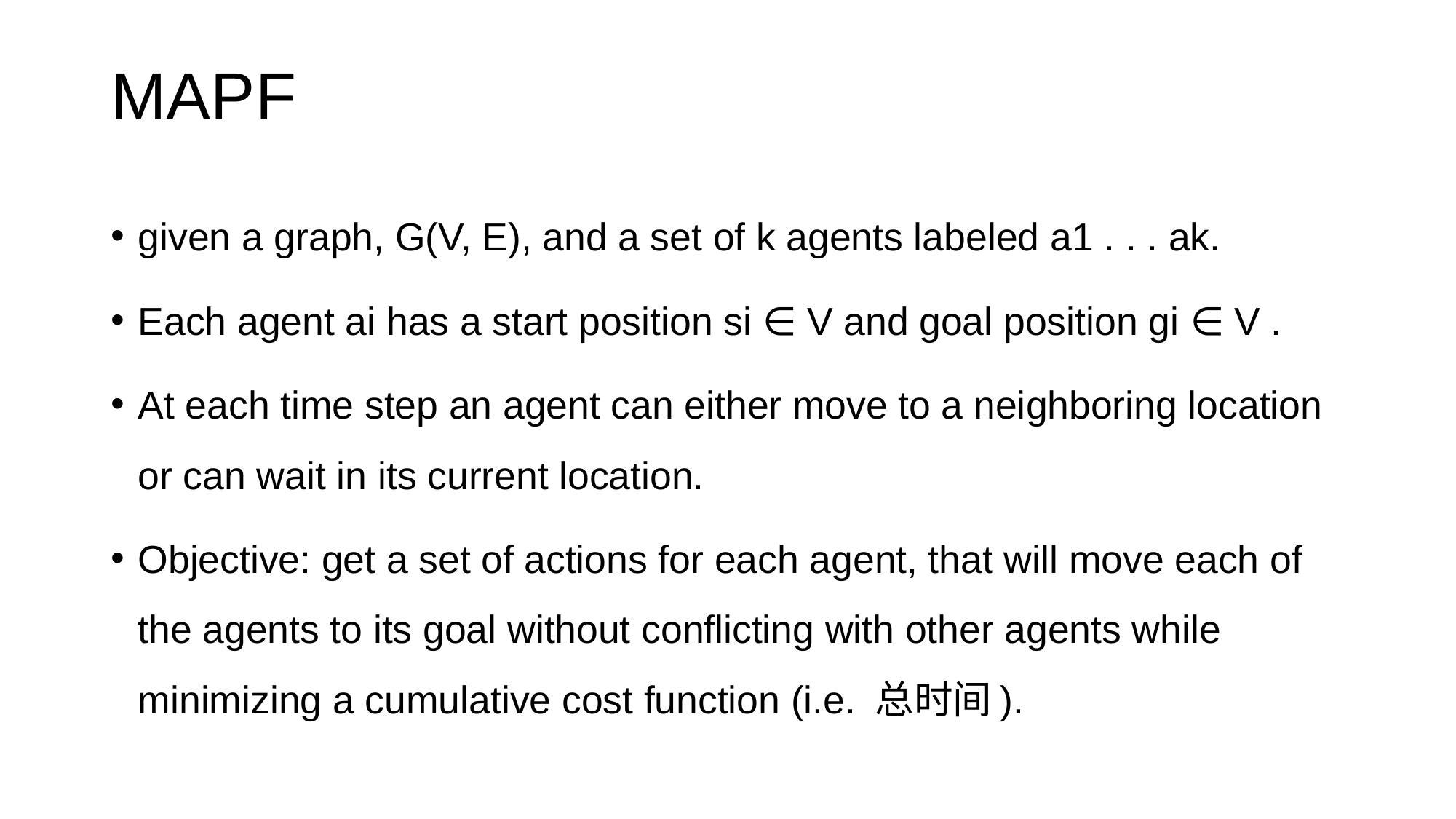

# MAPF
given a graph, G(V, E), and a set of k agents labeled a1 . . . ak.
Each agent ai has a start position si ∈ V and goal position gi ∈ V .
At each time step an agent can either move to a neighboring location or can wait in its current location.
Objective: get a set of actions for each agent, that will move each of the agents to its goal without conflicting with other agents while minimizing a cumulative cost function (i.e. 总时间).